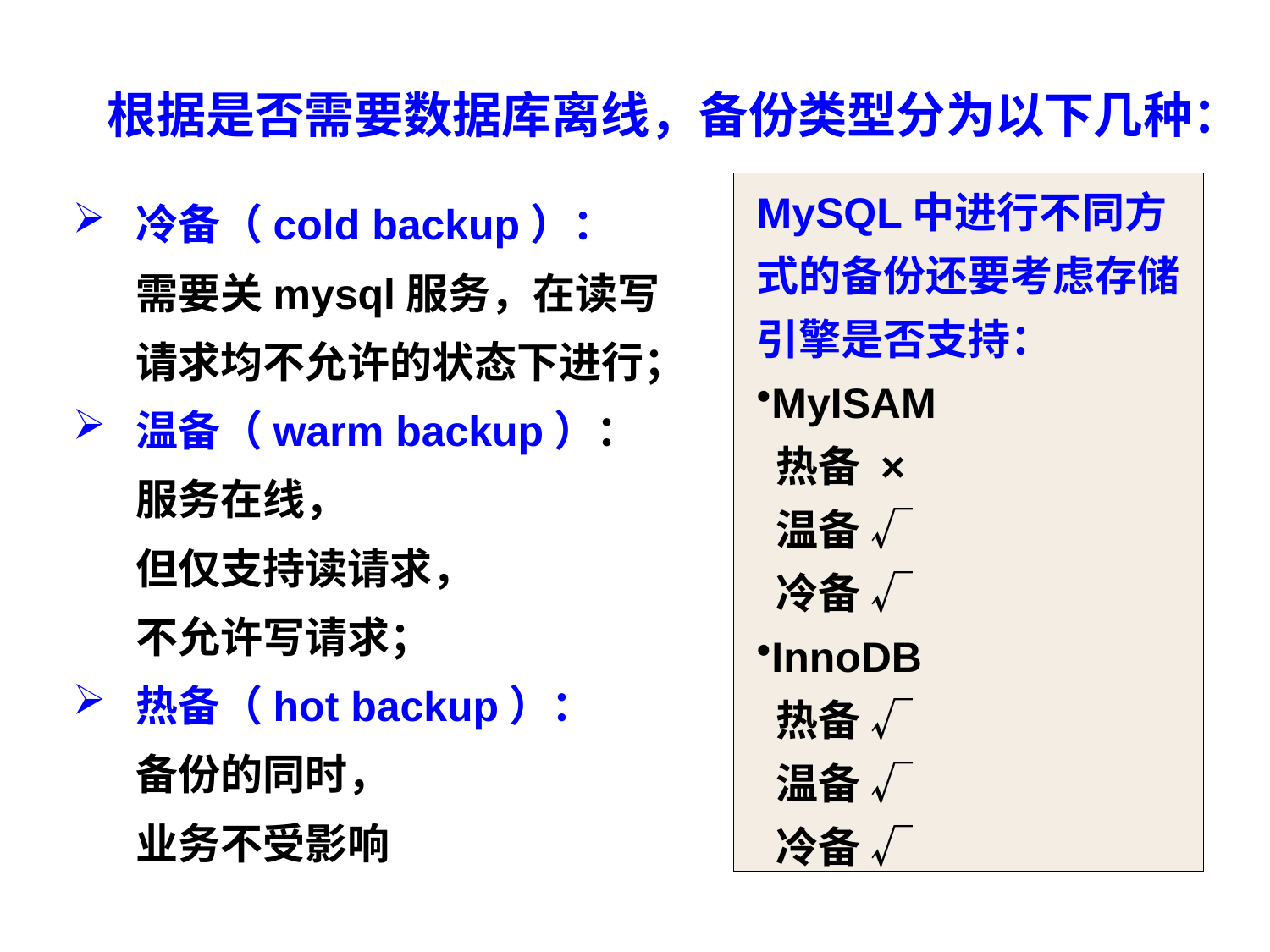

根据是否需要数据库离线，备份类型分为以下几种：
MySQL中进行不同方式的备份还要考虑存储引擎是否支持：
MyISAM
 热备 ×
 温备 √
 冷备 √
InnoDB
 热备 √
 温备 √
 冷备 √
冷备（cold backup）：
需要关mysql服务，在读写请求均不允许的状态下进行；
温备（warm backup）：
服务在线，
但仅支持读请求，
不允许写请求；
热备（hot backup）：
备份的同时，
业务不受影响